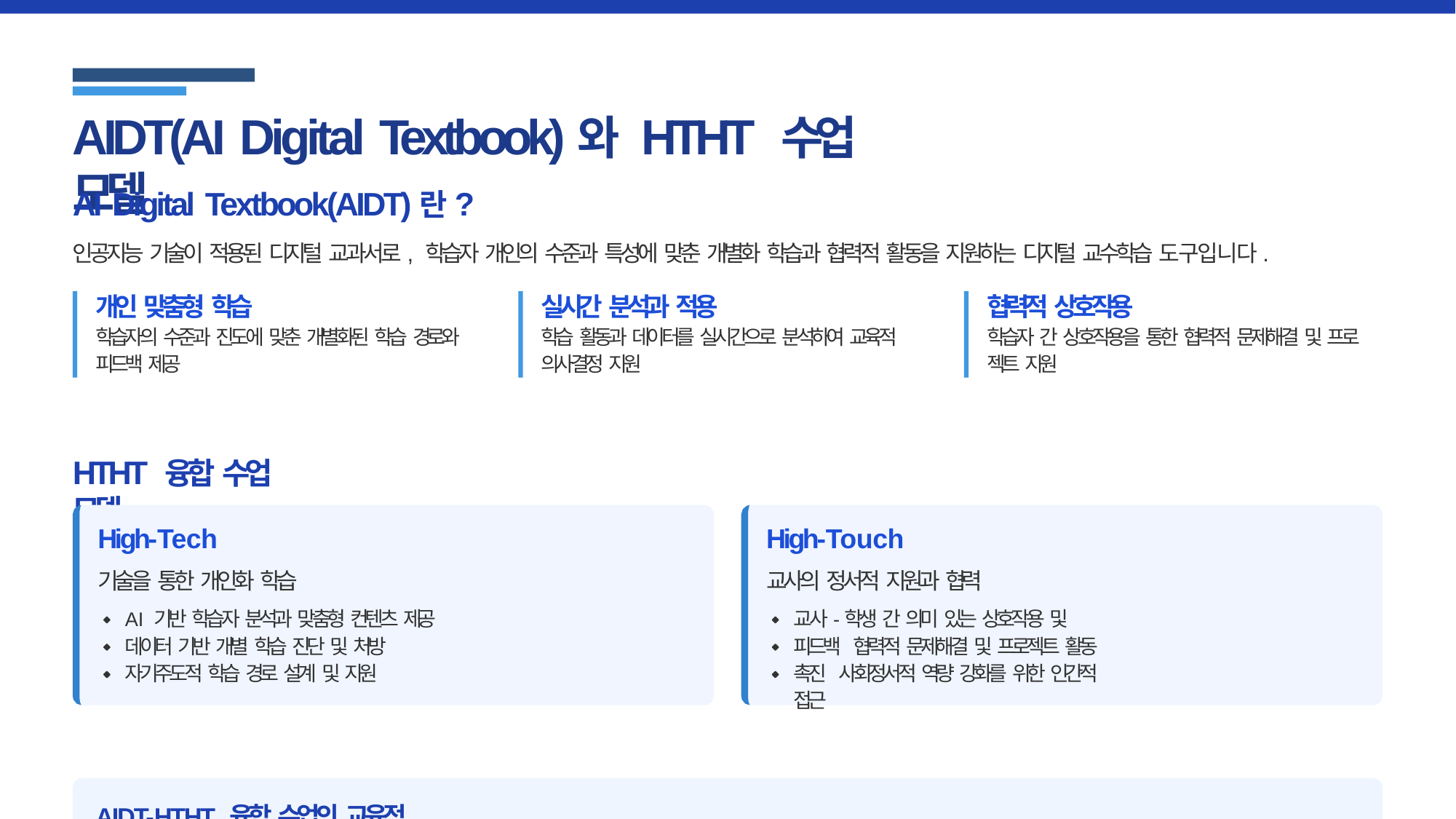

# AIDT(AI Digital Textbook)와 HTHT 수업 모델
AI Digital Textbook(AIDT)란?
인공지능 기술이 적용된 디지털 교과서로, 학습자 개인의 수준과 특성에 맞춘 개별화 학습과 협력적 활동을 지원하는 디지털 교수학습 도구입니다.
개인 맞춤형 학습
학습자의 수준과 진도에 맞춘 개별화된 학습 경로와 피드백 제공
실시간 분석과 적용
학습 활동과 데이터를 실시간으로 분석하여 교육적 의사결정 지원
협력적 상호작용
학습자 간 상호작용을 통한 협력적 문제해결 및 프로 젝트 지원

HTHT 융합 수업 모델
High-Tech
기술을 통한 개인화 학습
High-Touch
교사의 정서적 지원과 협력

AI 기반 학습자 분석과 맞춤형 컨텐츠 제공 데이터 기반 개별 학습 진단 및 처방 자기주도적 학습 경로 설계 및 지원
교사-학생 간 의미 있는 상호작용 및 피드백 협력적 문제해결 및 프로젝트 활동 촉진 사회정서적 역량 강화를 위한 인간적 접근

AIDT-HTHT 융합 수업의 교육적 가치
① 개별화와 협력의 균형
기술 기반 개인화와 인간적 상호작용 경험의 조화
② 교사 역할의 변화
지식 전달자에서 학습 촉진자, 코치로의 전환
③ 사회정서역량 강화
기술 활용과 함께 SEL 역량 함양을 동시에 추구
④ 미래 교육의 방향성
에듀테크와 인간중심 교육의 융합 모델 제시

AIDT 사례 체험으로 이해하는 HTHT×SEL
5